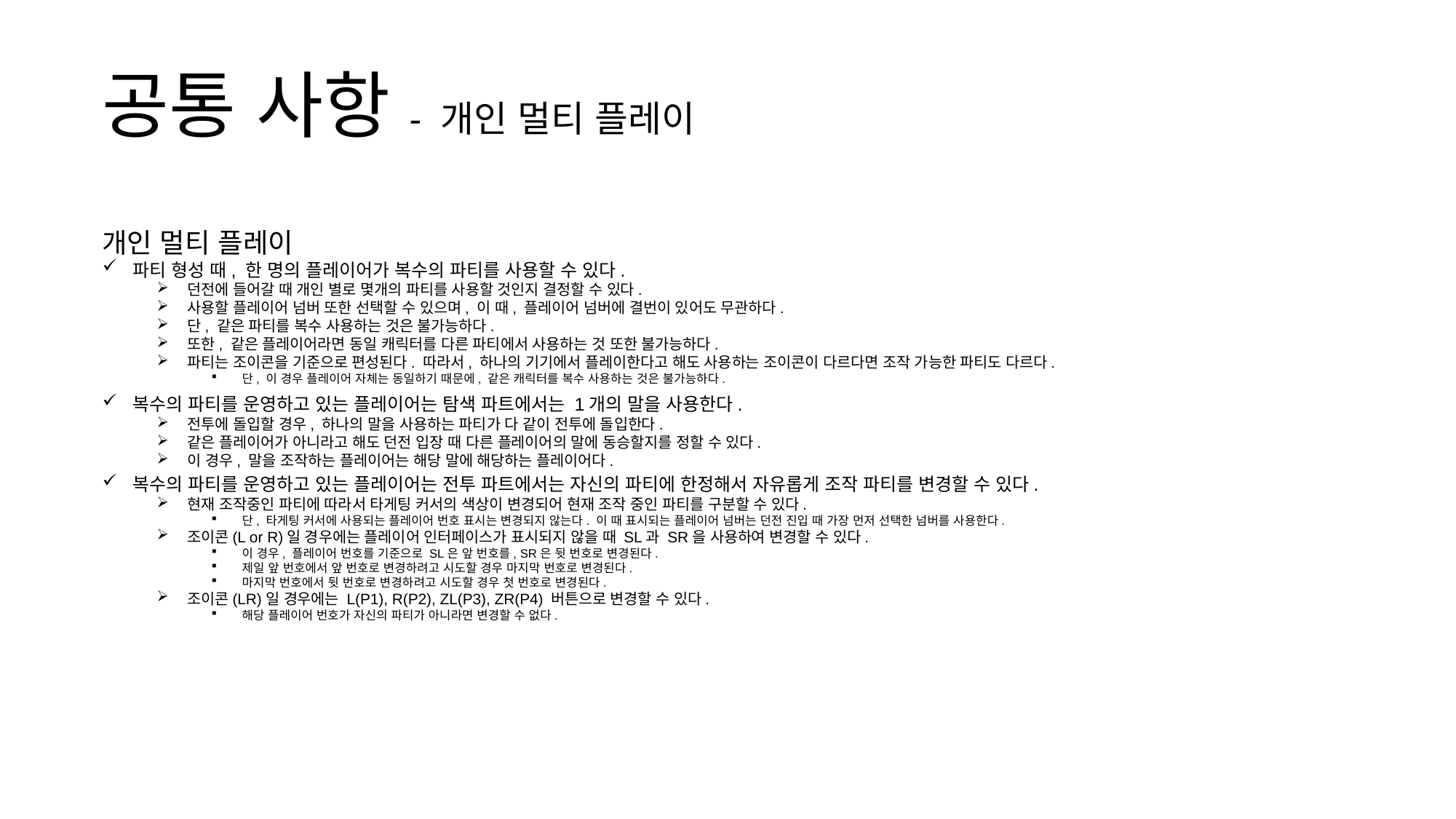

공통 사항 - 개인 멀티 플레이
개인 멀티 플레이
파티 형성 때, 한 명의 플레이어가 복수의 파티를 사용할 수 있다.
던전에 들어갈 때 개인 별로 몇개의 파티를 사용할 것인지 결정할 수 있다.
사용할 플레이어 넘버 또한 선택할 수 있으며, 이 때, 플레이어 넘버에 결번이 있어도 무관하다.
단, 같은 파티를 복수 사용하는 것은 불가능하다.
또한, 같은 플레이어라면 동일 캐릭터를 다른 파티에서 사용하는 것 또한 불가능하다.
파티는 조이콘을 기준으로 편성된다. 따라서, 하나의 기기에서 플레이한다고 해도 사용하는 조이콘이 다르다면 조작 가능한 파티도 다르다.
단, 이 경우 플레이어 자체는 동일하기 때문에, 같은 캐릭터를 복수 사용하는 것은 불가능하다.

복수의 파티를 운영하고 있는 플레이어는 탐색 파트에서는 1개의 말을 사용한다.
전투에 돌입할 경우, 하나의 말을 사용하는 파티가 다 같이 전투에 돌입한다.
같은 플레이어가 아니라고 해도 던전 입장 때 다른 플레이어의 말에 동승할지를 정할 수 있다.
이 경우, 말을 조작하는 플레이어는 해당 말에 해당하는 플레이어다.

복수의 파티를 운영하고 있는 플레이어는 전투 파트에서는 자신의 파티에 한정해서 자유롭게 조작 파티를 변경할 수 있다.
현재 조작중인 파티에 따라서 타게팅 커서의 색상이 변경되어 현재 조작 중인 파티를 구분할 수 있다.
단, 타게팅 커서에 사용되는 플레이어 번호 표시는 변경되지 않는다. 이 때 표시되는 플레이어 넘버는 던전 진입 때 가장 먼저 선택한 넘버를 사용한다.
조이콘(L or R)일 경우에는 플레이어 인터페이스가 표시되지 않을 때 SL과 SR을 사용하여 변경할 수 있다.
이 경우, 플레이어 번호를 기준으로 SL은 앞 번호를, SR은 뒷 번호로 변경된다.
제일 앞 번호에서 앞 번호로 변경하려고 시도할 경우 마지막 번호로 변경된다.
마지막 번호에서 뒷 번호로 변경하려고 시도할 경우 첫 번호로 변경된다.
조이콘(LR)일 경우에는 L(P1), R(P2), ZL(P3), ZR(P4) 버튼으로 변경할 수 있다.
해당 플레이어 번호가 자신의 파티가 아니라면 변경할 수 없다.